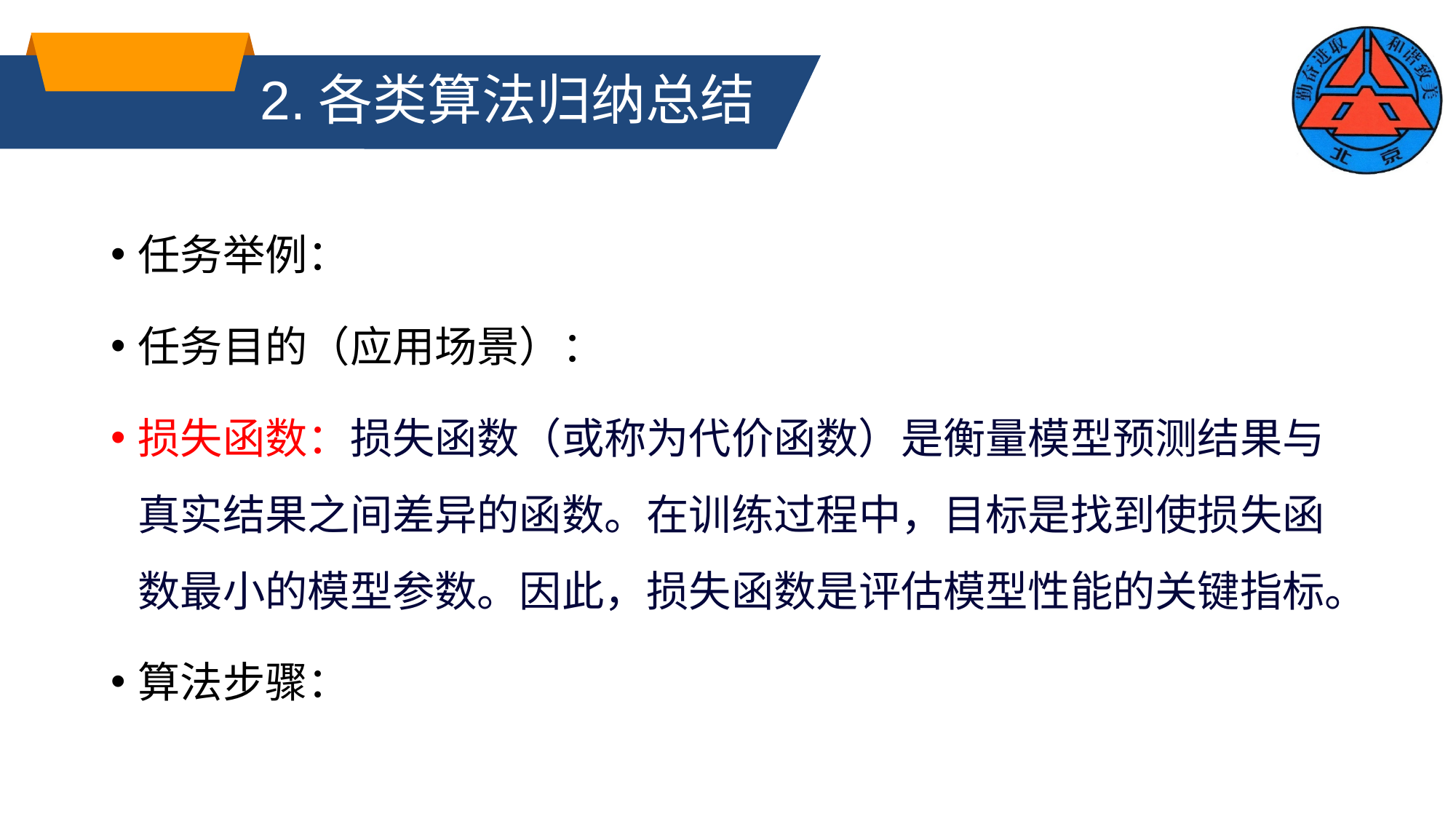

# 2.各类算法归纳总结
任务举例：
任务目的（应用场景）：
损失函数：损失函数（或称为代价函数）是衡量模型预测结果与真实结果之间差异的函数。在训练过程中，目标是找到使损失函数最小的模型参数。因此，损失函数是评估模型性能的关键指标。
算法步骤：